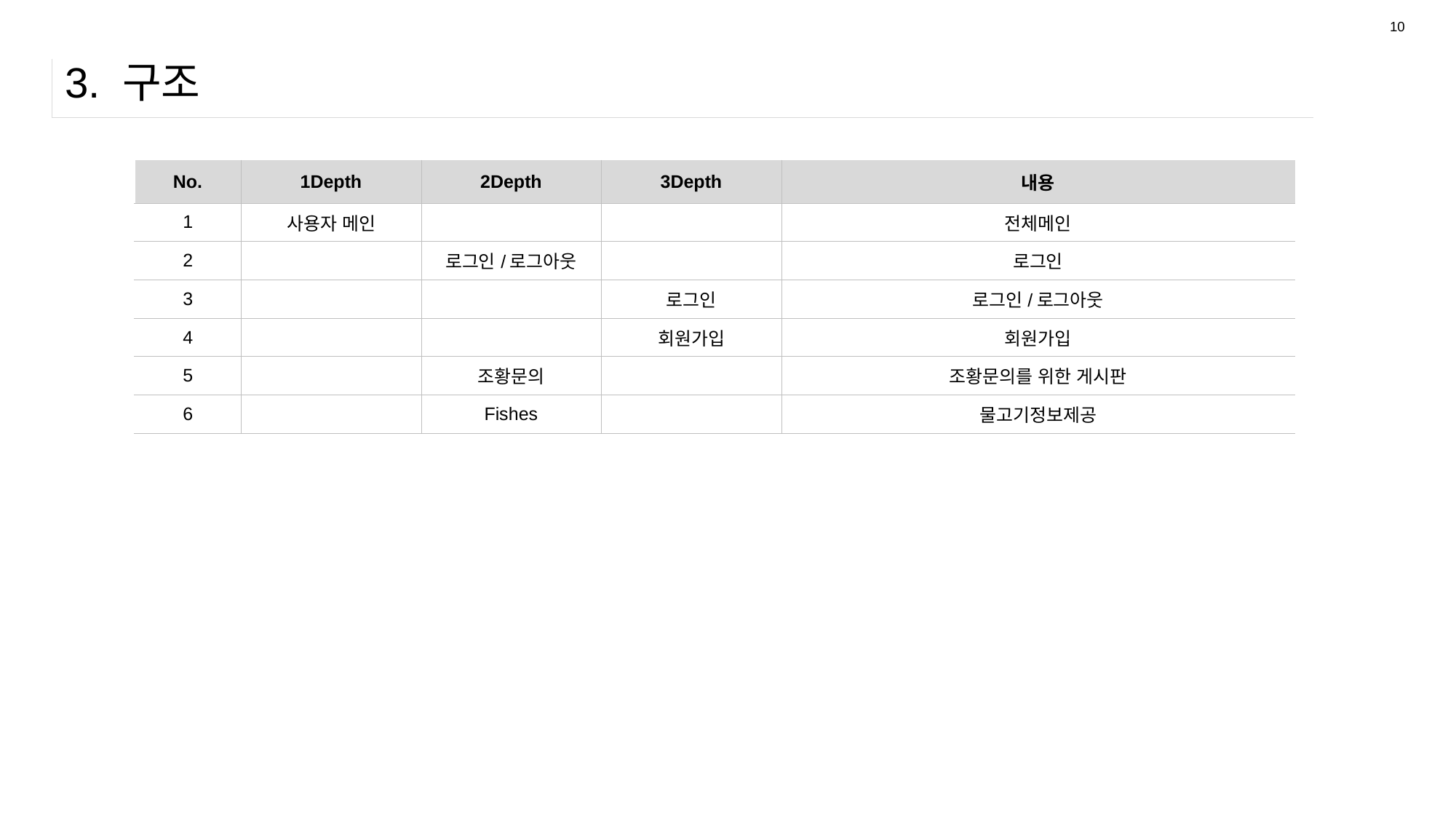

10
# 3. 구조
| No. | 1Depth | 2Depth | 3Depth | 내용 |
| --- | --- | --- | --- | --- |
| 1 | 사용자 메인 |  |  | 전체메인 |
| 2 |  | 로그인/로그아웃 |  | 로그인 |
| 3 |  |  | 로그인 | 로그인/로그아웃 |
| 4 |  |  | 회원가입 | 회원가입 |
| 5 |  | 조황문의 |  | 조황문의를 위한 게시판 |
| 6 |  | Fishes |  | 물고기정보제공 |